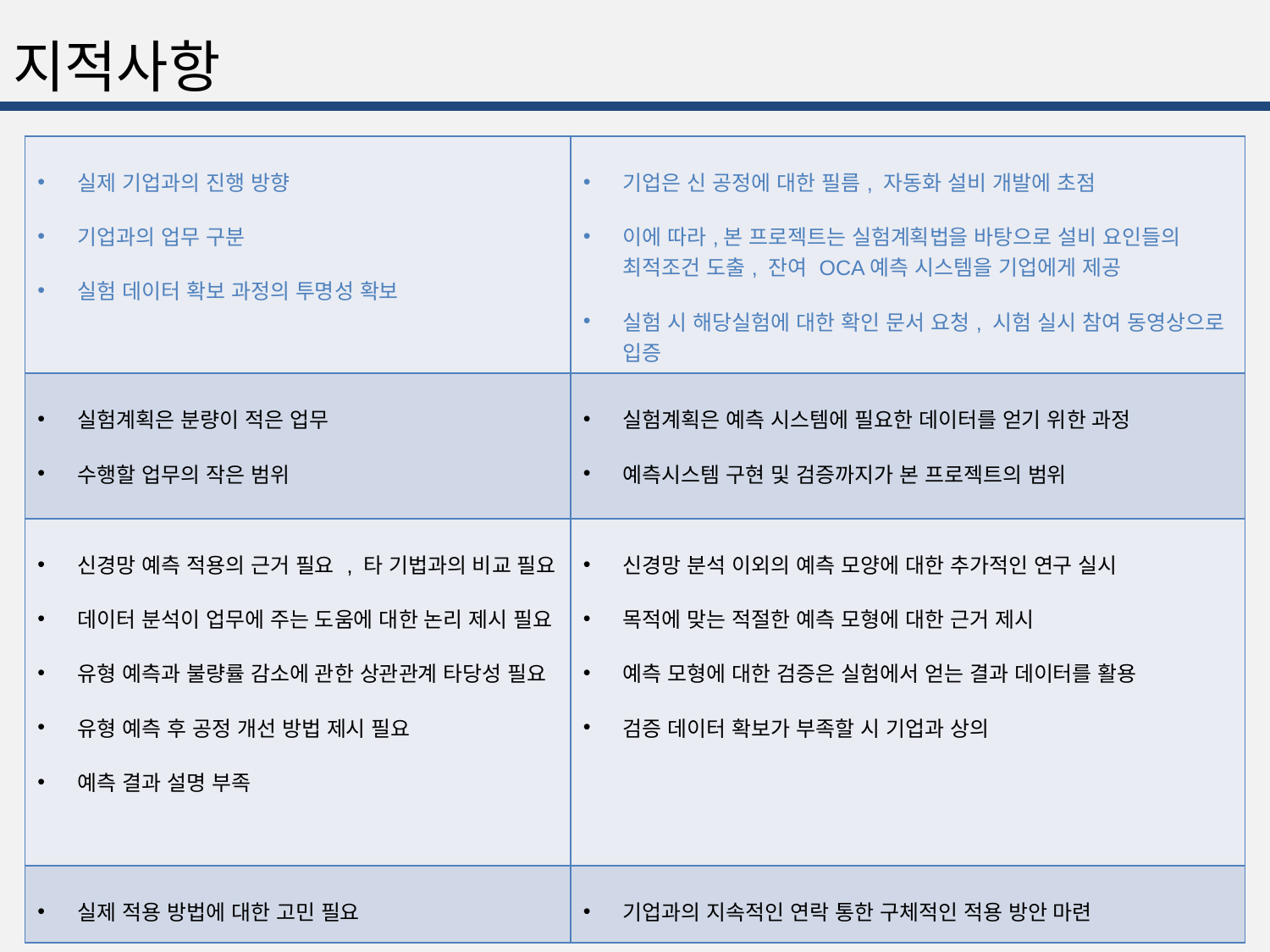

# 지적사항
| 실제 기업과의 진행 방향 기업과의 업무 구분 실험 데이터 확보 과정의 투명성 확보 | 기업은 신 공정에 대한 필름, 자동화 설비 개발에 초점 이에 따라,본 프로젝트는 실험계획법을 바탕으로 설비 요인들의 최적조건 도출, 잔여 OCA예측 시스템을 기업에게 제공 실험 시 해당실험에 대한 확인 문서 요청, 시험 실시 참여 동영상으로 입증 |
| --- | --- |
| 실험계획은 분량이 적은 업무 수행할 업무의 작은 범위 | 실험계획은 예측 시스템에 필요한 데이터를 얻기 위한 과정 예측시스템 구현 및 검증까지가 본 프로젝트의 범위 |
| 신경망 예측 적용의 근거 필요 , 타 기법과의 비교 필요 데이터 분석이 업무에 주는 도움에 대한 논리 제시 필요 유형 예측과 불량률 감소에 관한 상관관계 타당성 필요 유형 예측 후 공정 개선 방법 제시 필요 예측 결과 설명 부족 | 신경망 분석 이외의 예측 모양에 대한 추가적인 연구 실시 목적에 맞는 적절한 예측 모형에 대한 근거 제시 예측 모형에 대한 검증은 실험에서 얻는 결과 데이터를 활용 검증 데이터 확보가 부족할 시 기업과 상의 |
| 실제 적용 방법에 대한 고민 필요 | 기업과의 지속적인 연락 통한 구체적인 적용 방안 마련 |